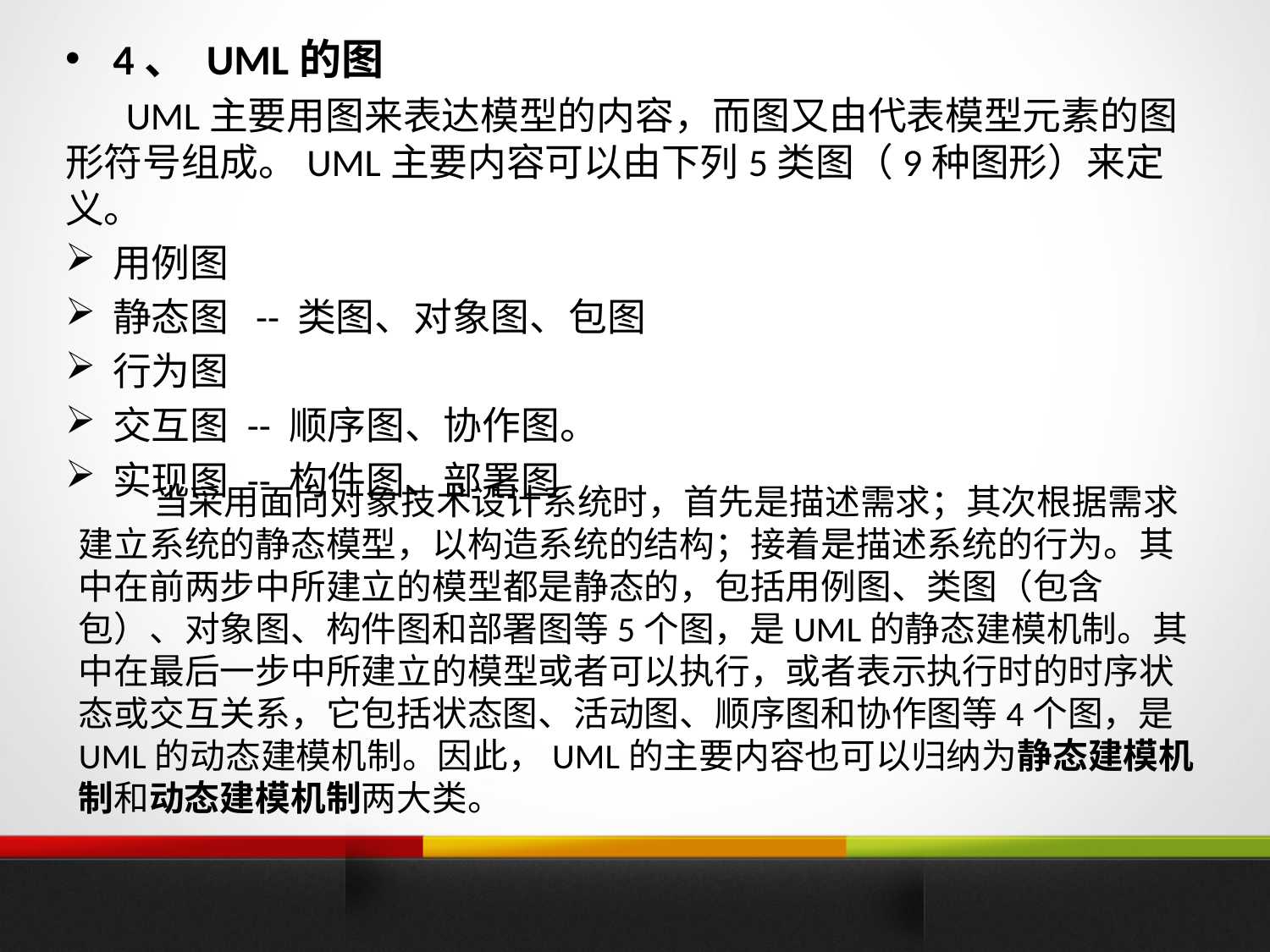

4、 UML的图
       UML主要用图来表达模型的内容，而图又由代表模型元素的图形符号组成。UML主要内容可以由下列5类图（9种图形）来定义。
用例图
静态图  -- 类图、对象图、包图
行为图
交互图 -- 顺序图、协作图。
实现图 -- 构件图、部署图
当采用面向对象技术设计系统时，首先是描述需求；其次根据需求建立系统的静态模型，以构造系统的结构；接着是描述系统的行为。其中在前两步中所建立的模型都是静态的，包括用例图、类图（包含包）、对象图、构件图和部署图等5个图，是UML的静态建模机制。其中在最后一步中所建立的模型或者可以执行，或者表示执行时的时序状态或交互关系，它包括状态图、活动图、顺序图和协作图等4个图，是UML的动态建模机制。因此，UML的主要内容也可以归纳为静态建模机制和动态建模机制两大类。